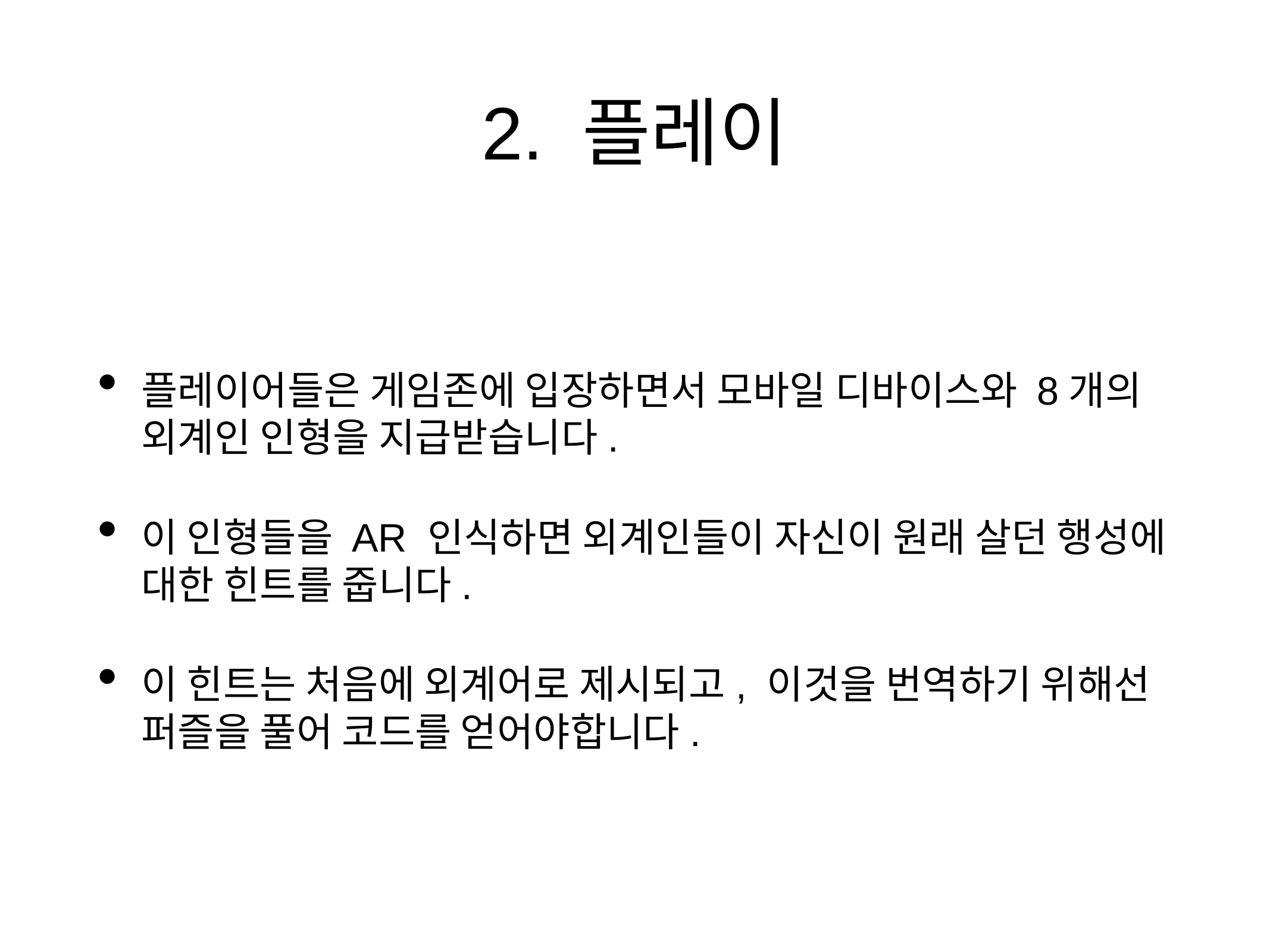

# 2. 플레이
플레이어들은 게임존에 입장하면서 모바일 디바이스와 8개의 외계인 인형을 지급받습니다.
이 인형들을 AR 인식하면 외계인들이 자신이 원래 살던 행성에 대한 힌트를 줍니다.
이 힌트는 처음에 외계어로 제시되고, 이것을 번역하기 위해선 퍼즐을 풀어 코드를 얻어야합니다.